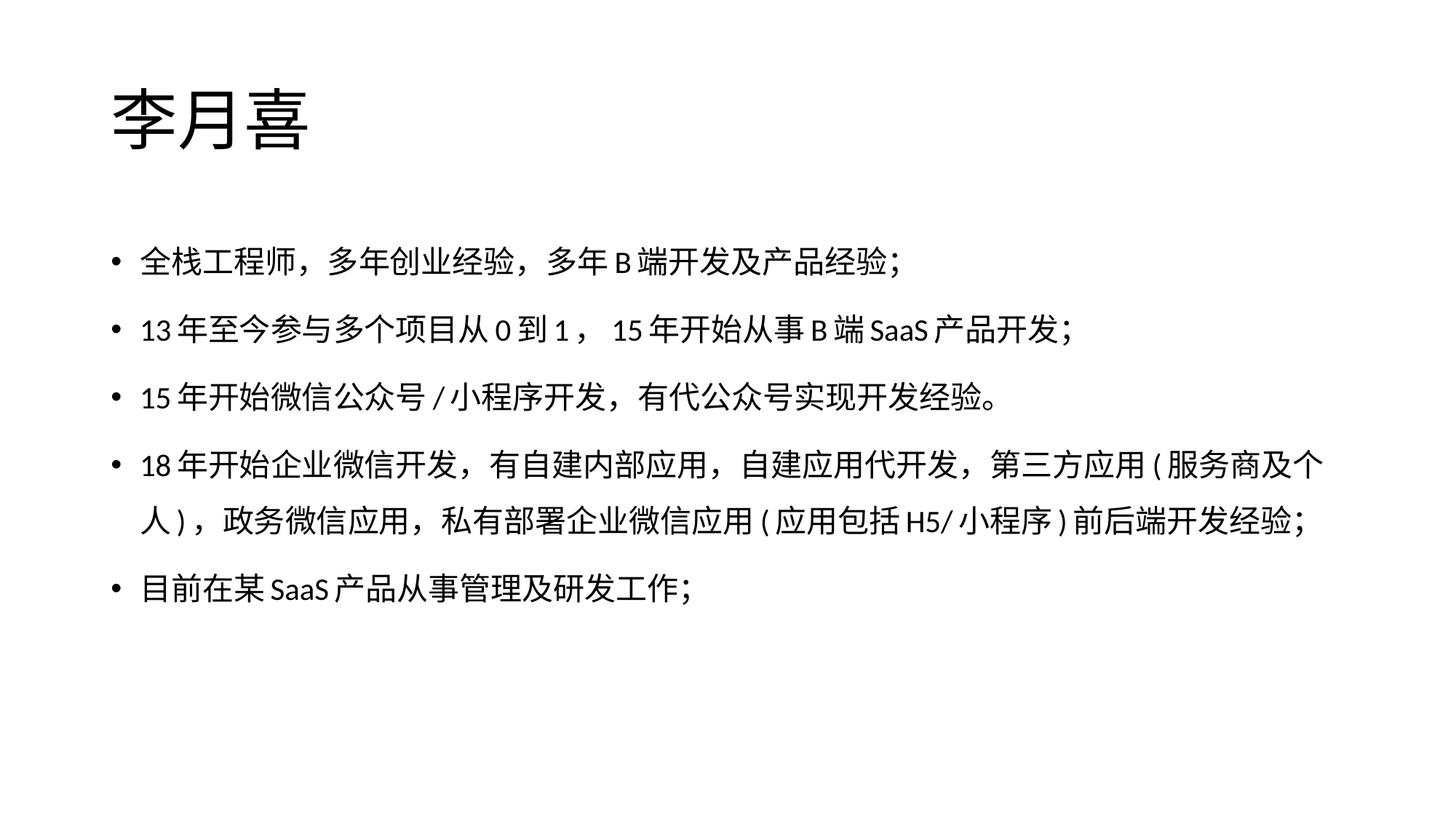

# 李月喜
全栈工程师，多年创业经验，多年B端开发及产品经验；
13年至今参与多个项目从0到1，15年开始从事B端SaaS产品开发；
15年开始微信公众号/小程序开发，有代公众号实现开发经验。
18年开始企业微信开发，有自建内部应用，自建应用代开发，第三方应用(服务商及个人)，政务微信应用，私有部署企业微信应用(应用包括H5/小程序)前后端开发经验；
目前在某SaaS产品从事管理及研发工作；